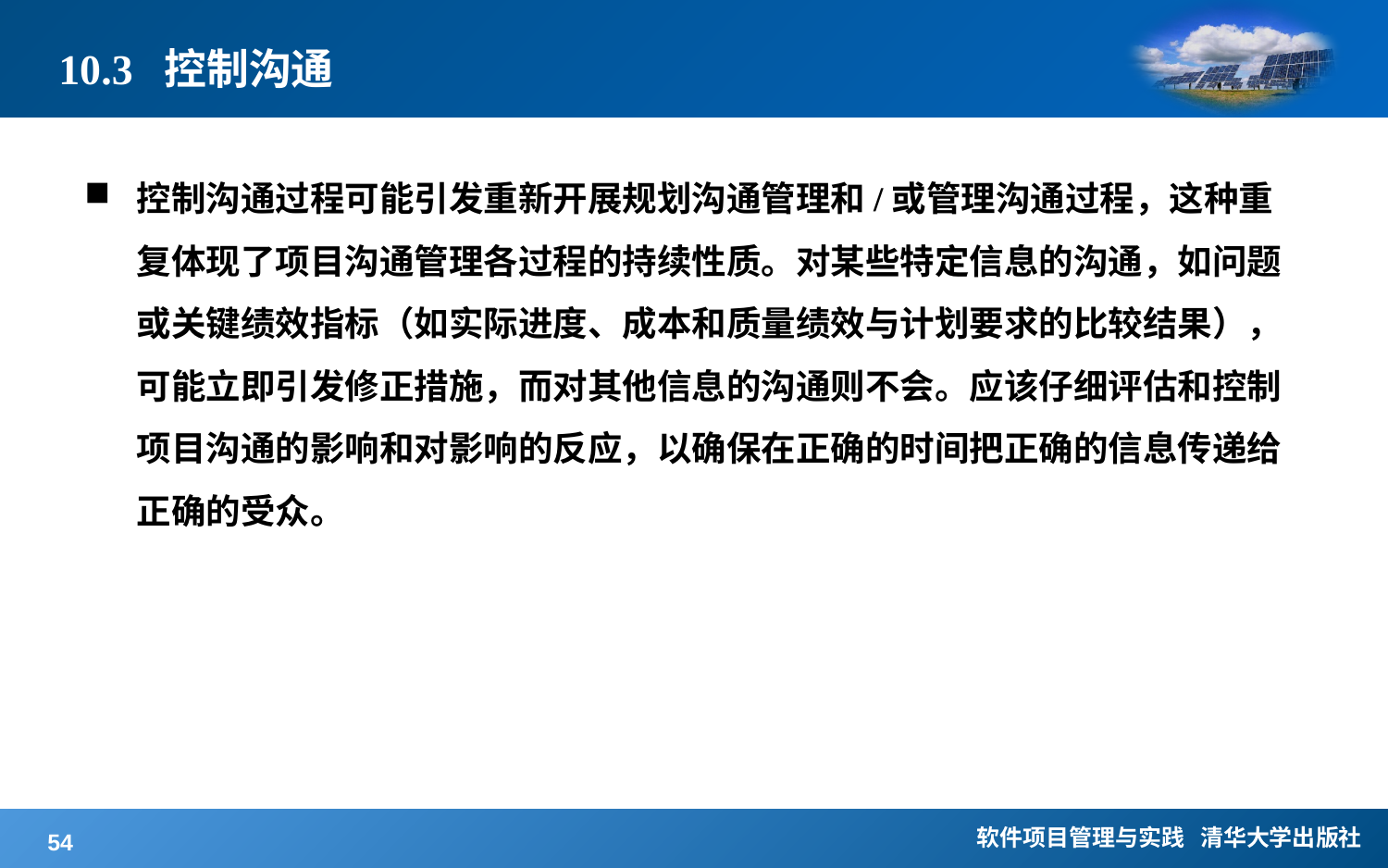

# 10.3  控制沟通
控制沟通过程可能引发重新开展规划沟通管理和/或管理沟通过程，这种重复体现了项目沟通管理各过程的持续性质。对某些特定信息的沟通，如问题或关键绩效指标（如实际进度、成本和质量绩效与计划要求的比较结果），可能立即引发修正措施，而对其他信息的沟通则不会。应该仔细评估和控制项目沟通的影响和对影响的反应，以确保在正确的时间把正确的信息传递给正确的受众。